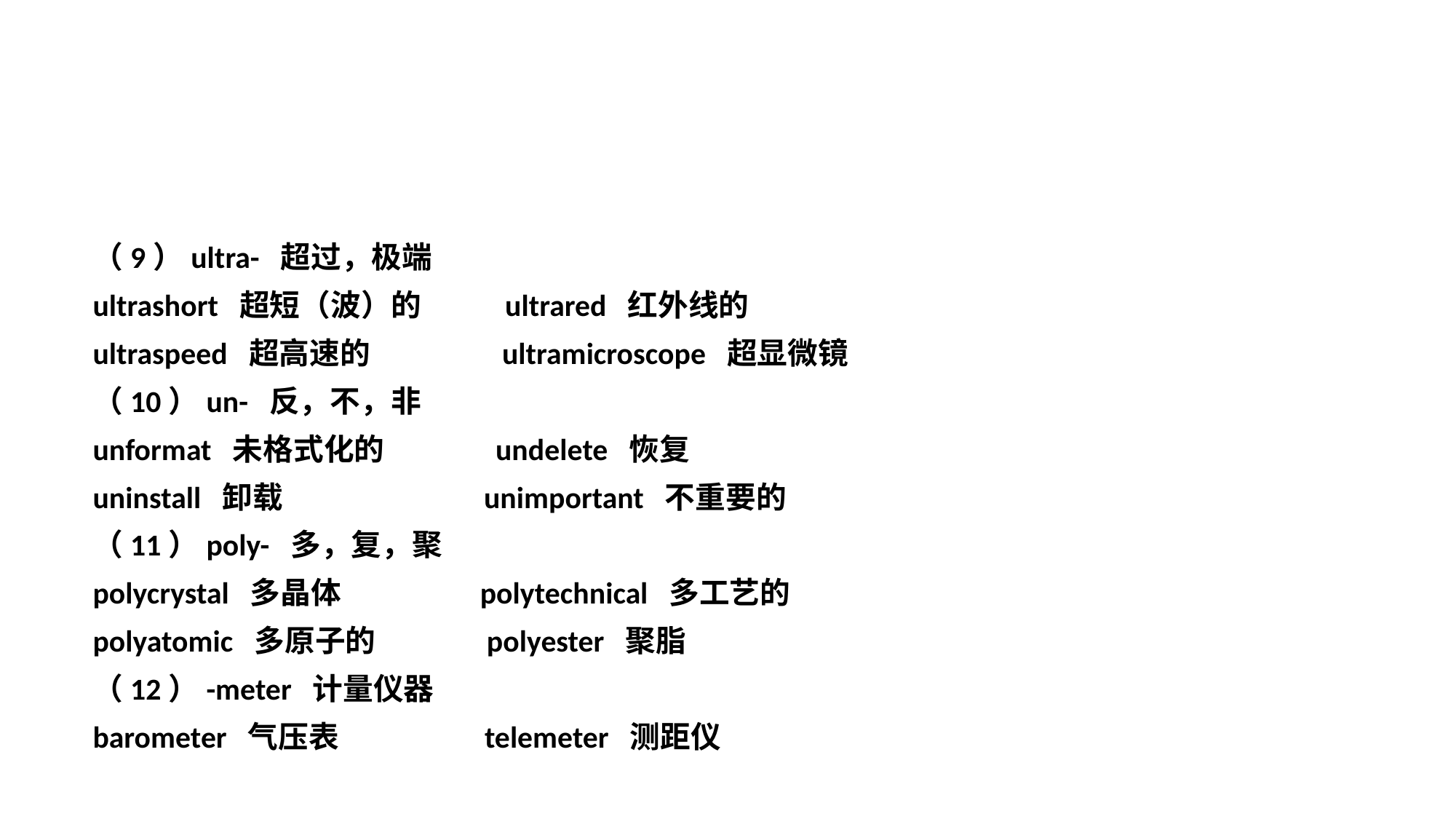

#
（9）ultra-  超过，极端
ultrashort  超短（波）的           ultrared  红外线的
ultraspeed  超高速的                  ultramicroscope  超显微镜
（10）un-  反，不，非
unformat  未格式化的               undelete  恢复
uninstall  卸载                            unimportant  不重要的
（11）poly-  多，复，聚
polycrystal  多晶体                   polytechnical  多工艺的
polyatomic  多原子的               polyester  聚脂
（12）-meter  计量仪器
barometer  气压表                    telemeter  测距仪